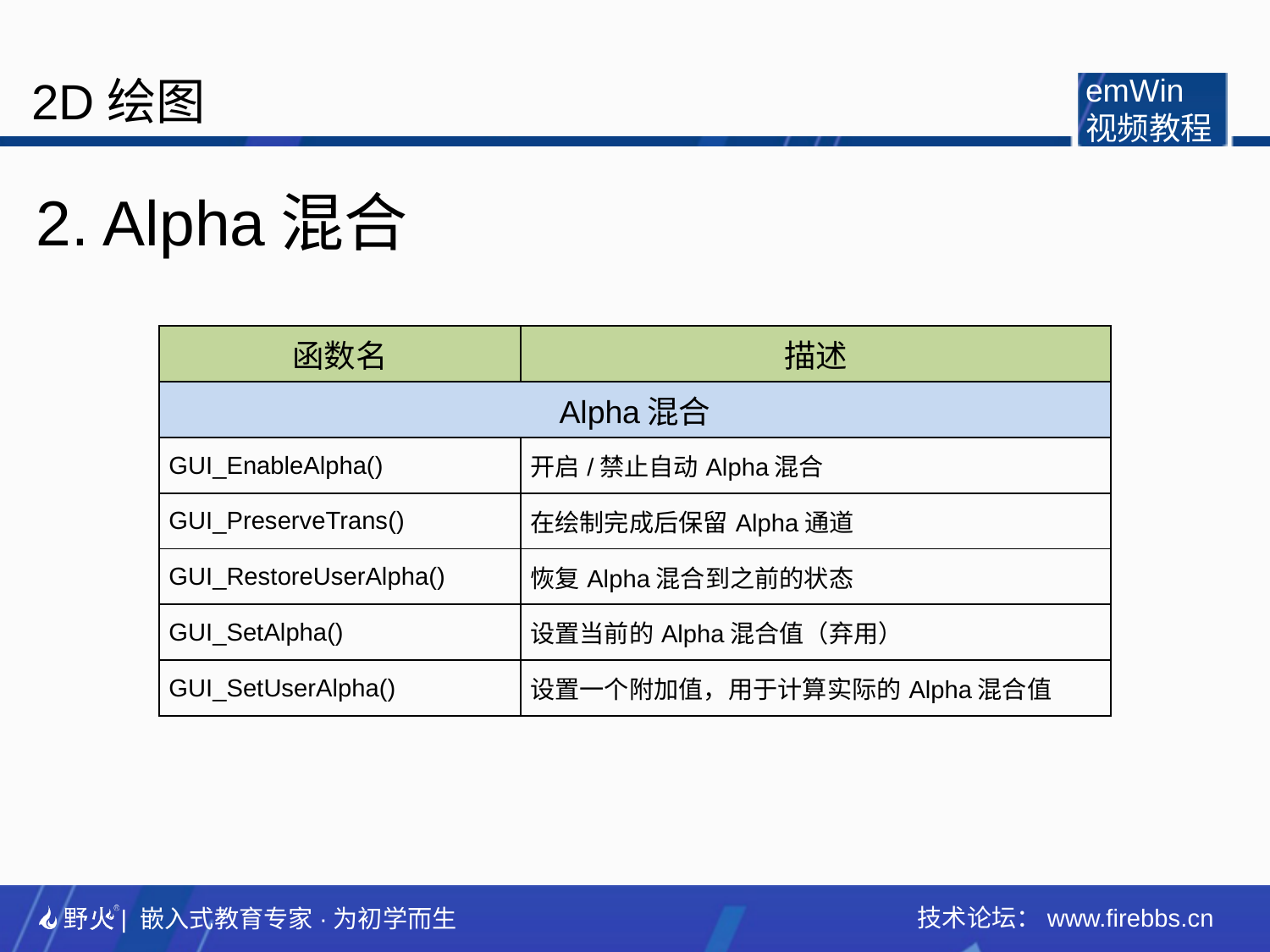

2D绘图
emWin
视频教程
2. Alpha混合
| 函数名 | 描述 |
| --- | --- |
| Alpha混合 |  |
| GUI\_EnableAlpha() | 开启/禁止自动Alpha混合 |
| GUI\_PreserveTrans() | 在绘制完成后保留Alpha通道 |
| GUI\_RestoreUserAlpha() | 恢复Alpha混合到之前的状态 |
| GUI\_SetAlpha() | 设置当前的Alpha混合值（弃用） |
| GUI\_SetUserAlpha() | 设置一个附加值，用于计算实际的Alpha混合值 |